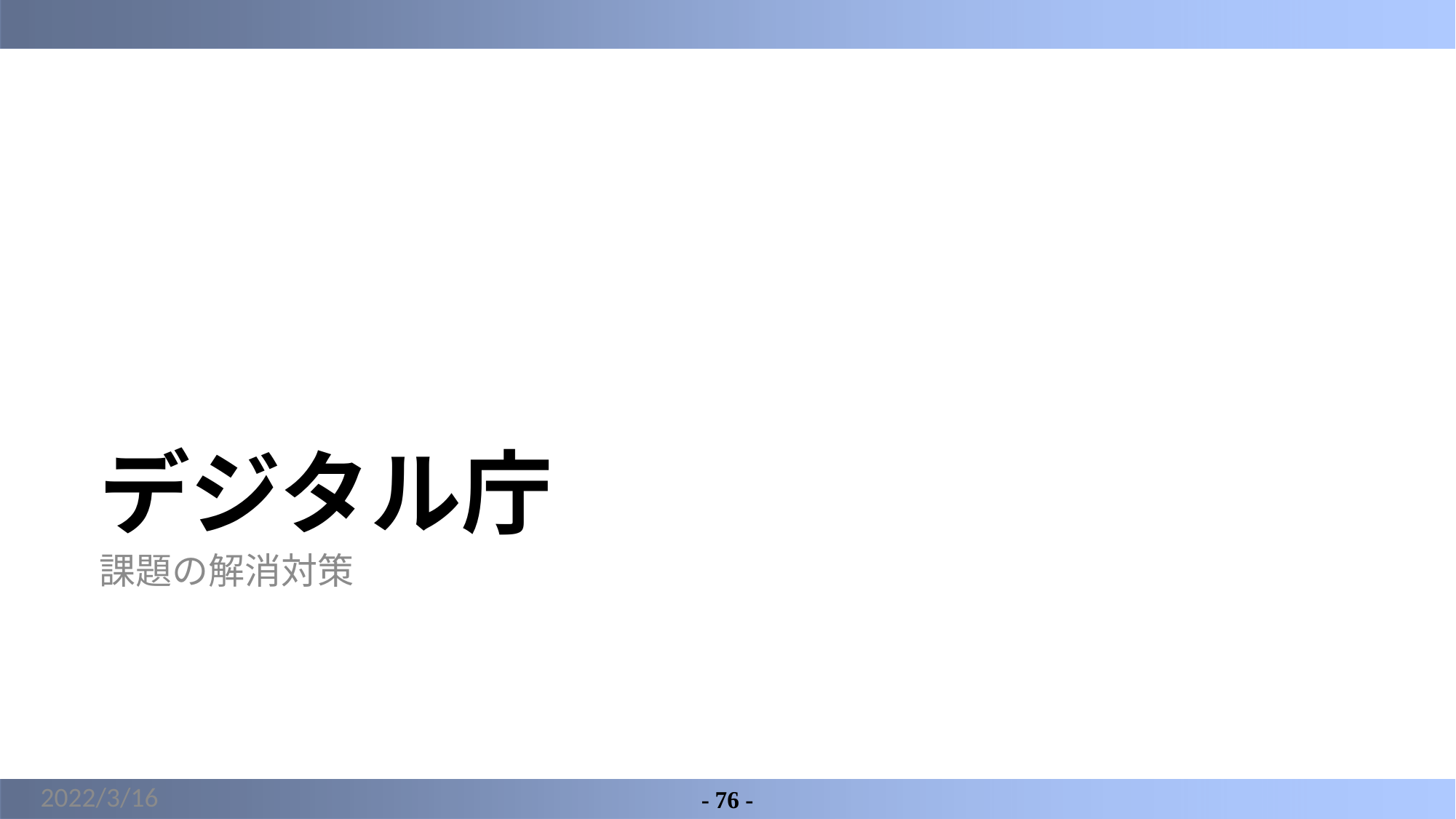

# デジタル庁
課題の解消対策
2022/3/16
- 76 -